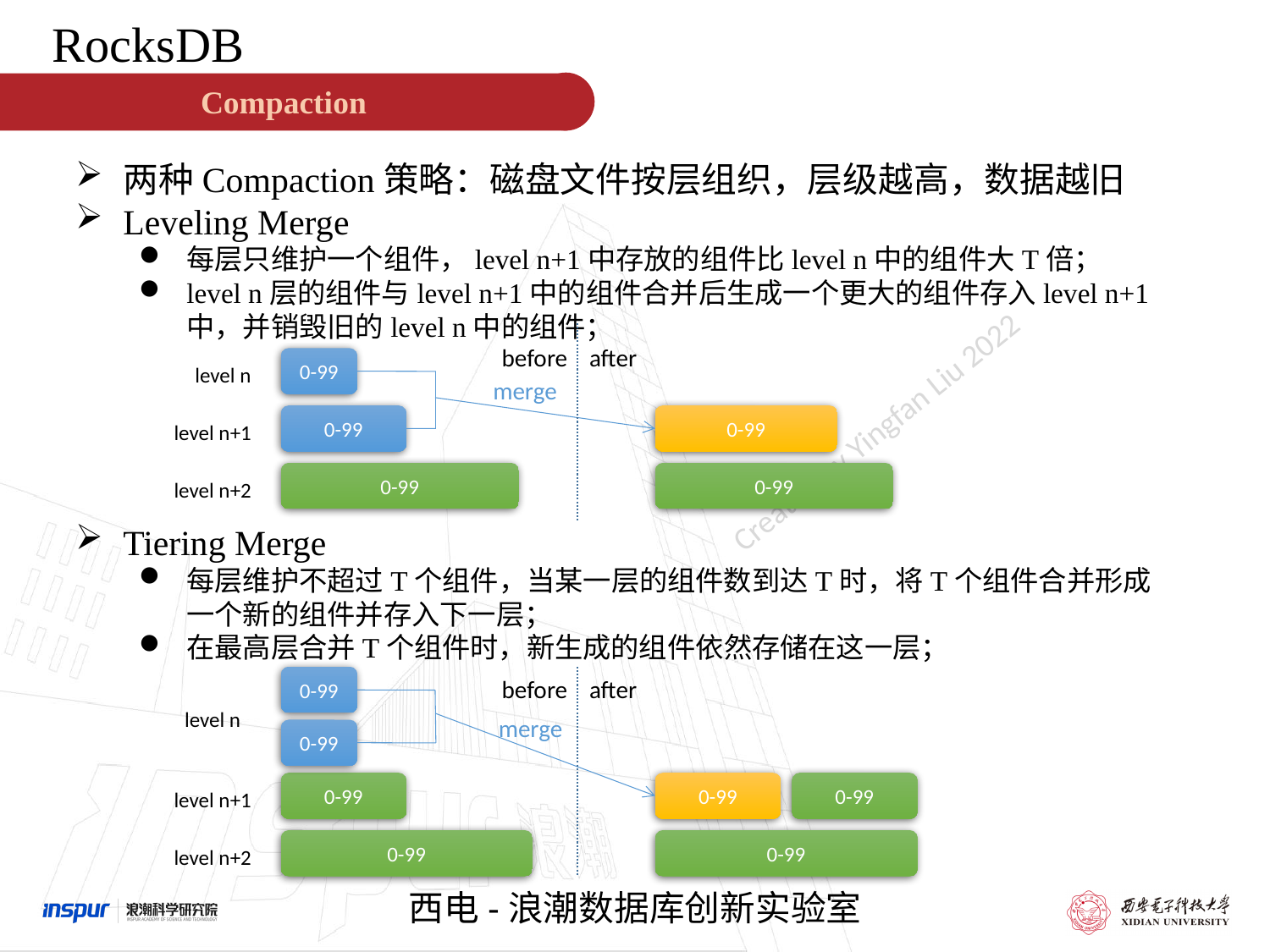

RocksDB

Compaction
两种Compaction策略：磁盘文件按层组织，层级越高，数据越旧
Leveling Merge
每层只维护一个组件，level n+1中存放的组件比level n中的组件大T倍；
level n层的组件与level n+1中的组件合并后生成一个更大的组件存入level n+1中，并销毁旧的level n中的组件；

Tiering Merge
每层维护不超过T个组件，当某一层的组件数到达T时，将T个组件合并形成一个新的组件并存入下一层；
在最高层合并T个组件时，新生成的组件依然存储在这一层；

before    after
0-99
level n
merge
0-99
0-99
level n+1
0-99
0-99
level n+2
0-99
before    after
level n
merge
0-99
0-99
0-99
0-99
level n+1
0-99
0-99
level n+2